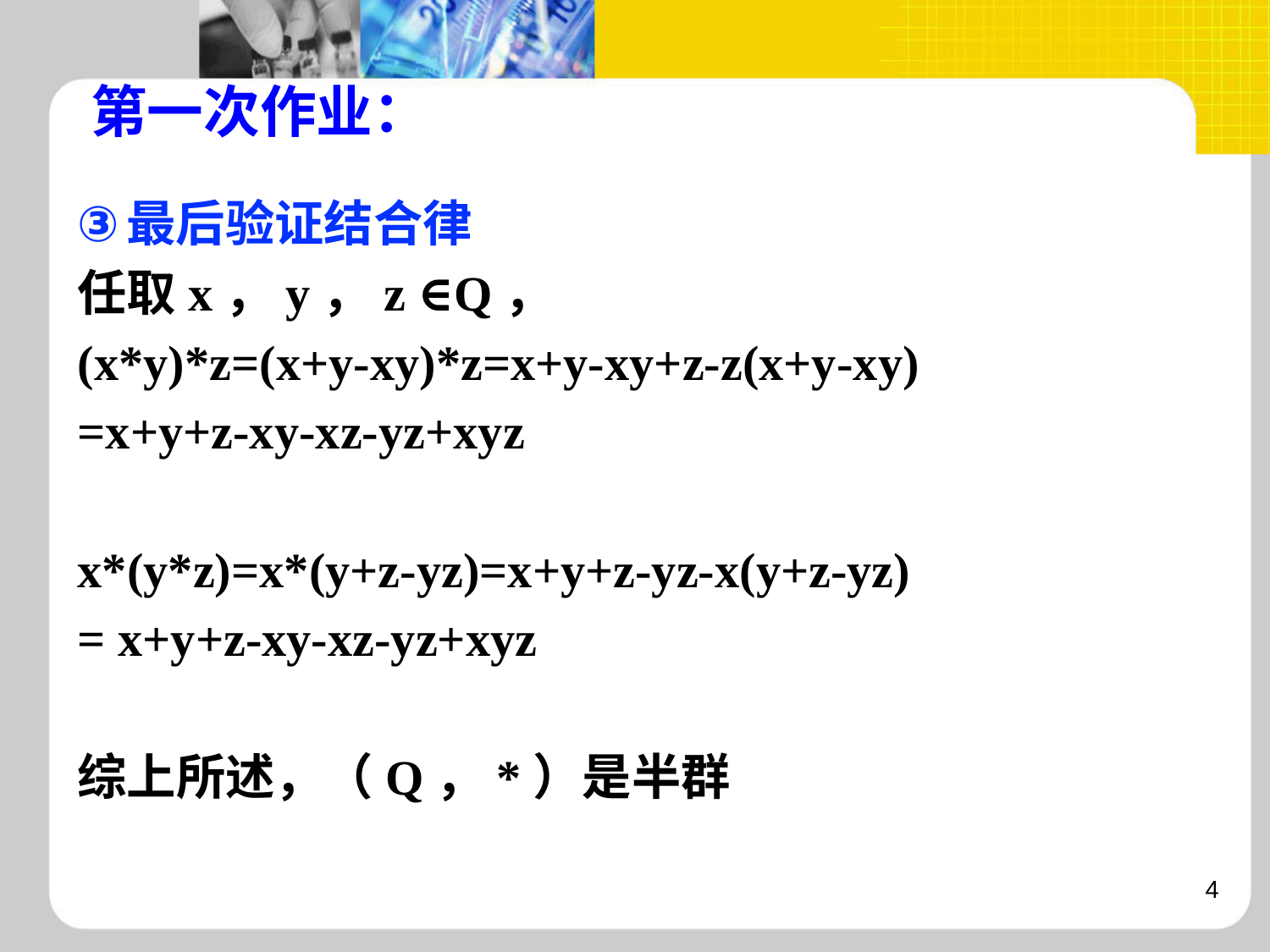

# 第一次作业：
最后验证结合律
任取x，y，z ∈Q，
(x*y)*z=(x+y-xy)*z=x+y-xy+z-z(x+y-xy)
=x+y+z-xy-xz-yz+xyz

x*(y*z)=x*(y+z-yz)=x+y+z-yz-x(y+z-yz)
= x+y+z-xy-xz-yz+xyz

综上所述，（Q，*）是半群

4